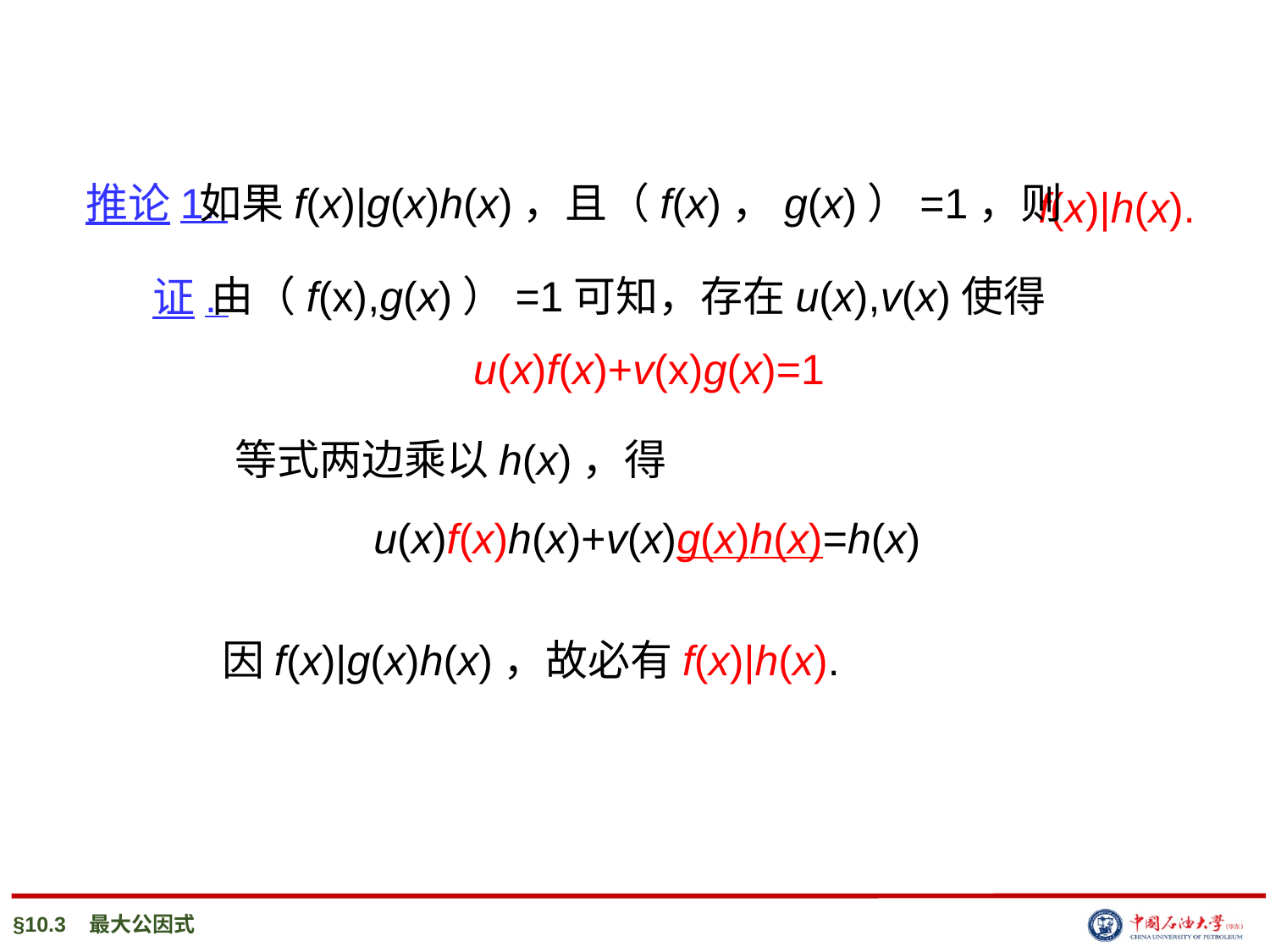

推论1.
 如果f(x)|g(x)h(x)，且（f(x)，g(x)）=1，则
   f(x)|h(x).
由（f(x),g(x)）=1可知，存在u(x),v(x)使得
证.
    u(x)f(x)+v(x)g(x)=1
等式两边乘以h(x)，得

    u(x)f(x)h(x)+v(x)g(x)h(x)=h(x)
因f(x)|g(x)h(x)，故必有f(x)|h(x).